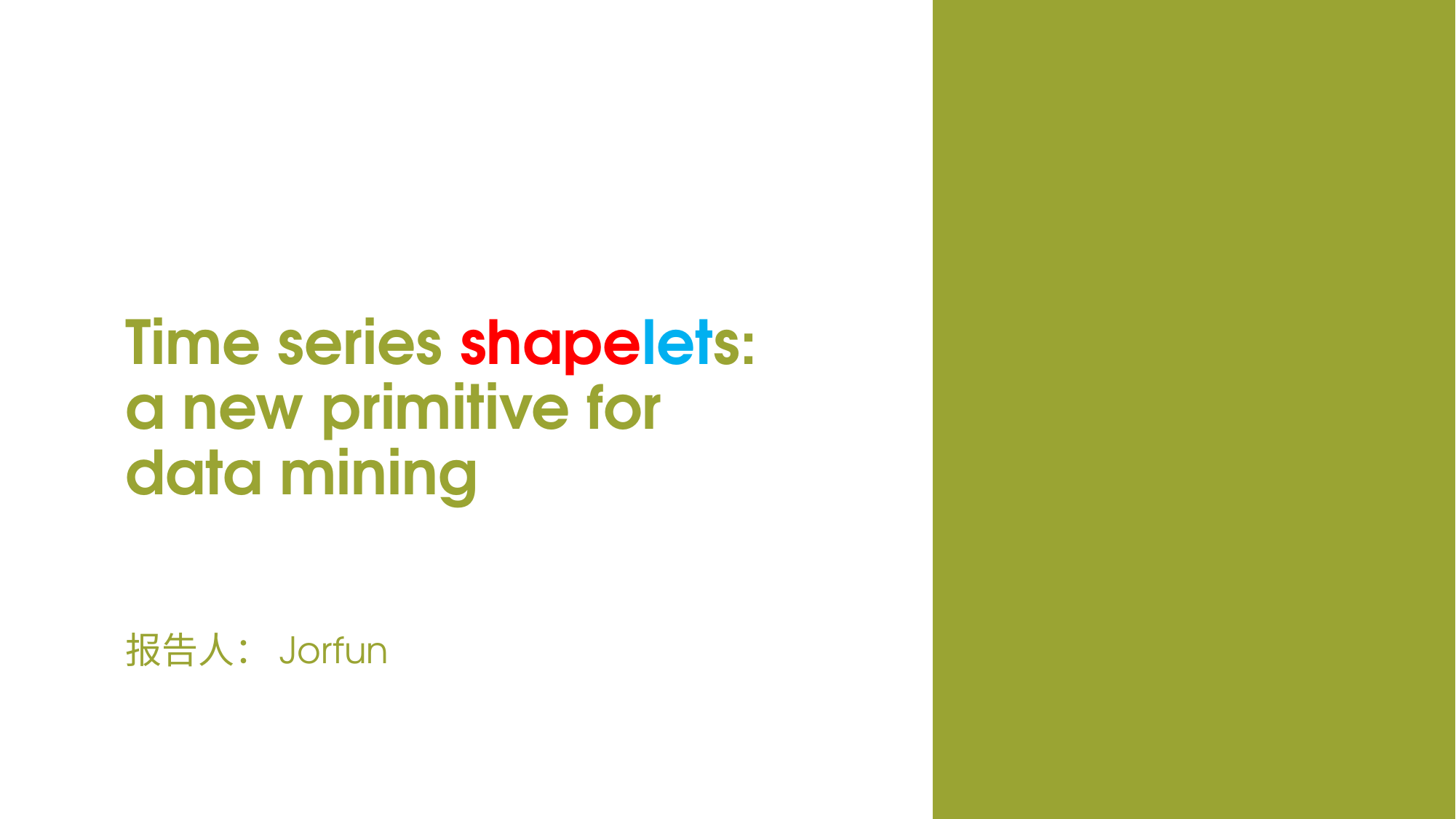

Time series shapelets: a new primitive for data mining
报告人：Jorfun